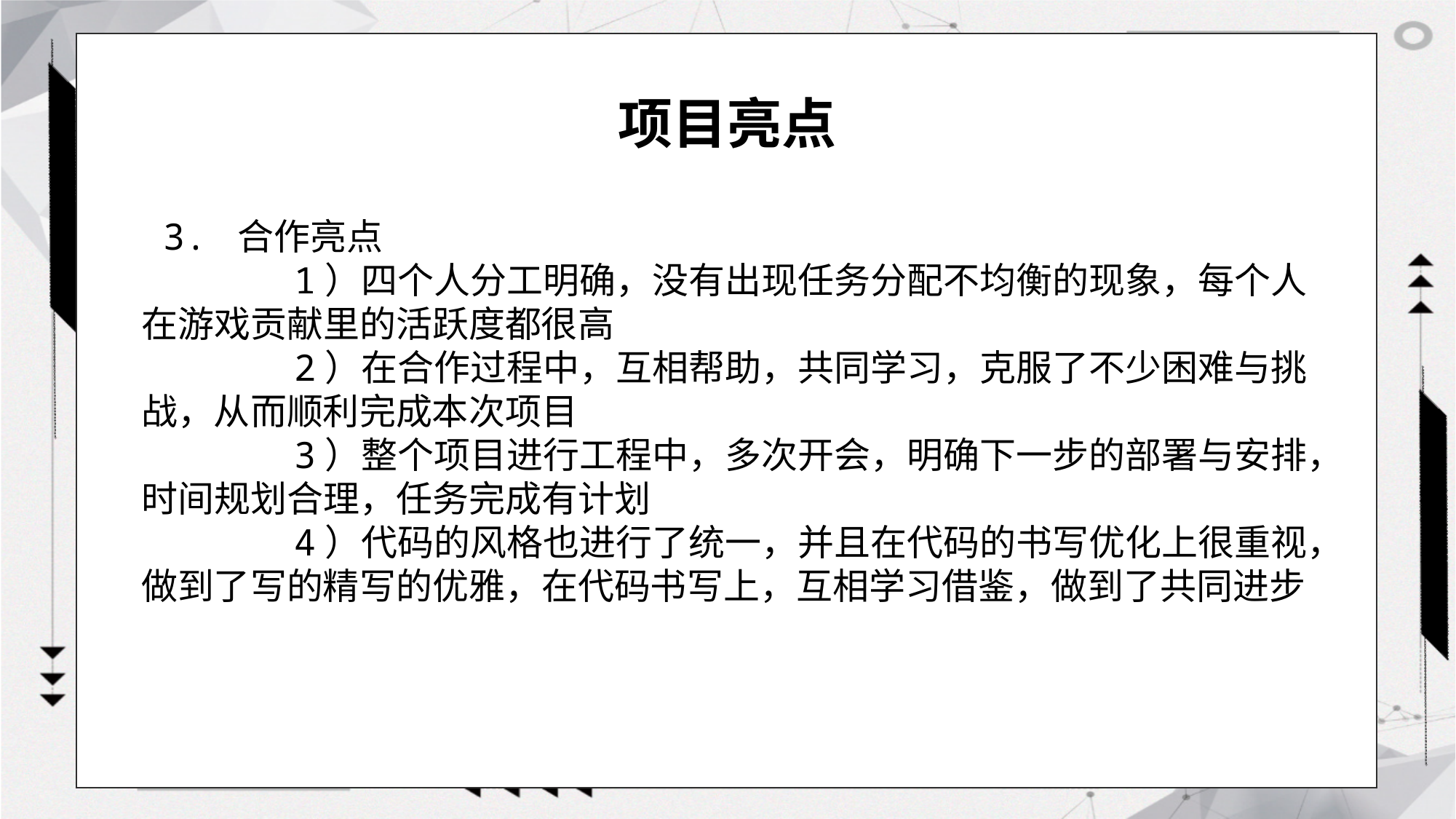

项目亮点
 3. 合作亮点
       1）四个人分工明确，没有出现任务分配不均衡的现象，每个人在游戏贡献里的活跃度都很高
       2）在合作过程中，互相帮助，共同学习，克服了不少困难与挑战，从而顺利完成本次项目
       3）整个项目进行工程中，多次开会，明确下一步的部署与安排，时间规划合理，任务完成有计划
       4）代码的风格也进行了统一，并且在代码的书写优化上很重视，做到了写的精写的优雅，在代码书写上，互相学习借鉴，做到了共同进步